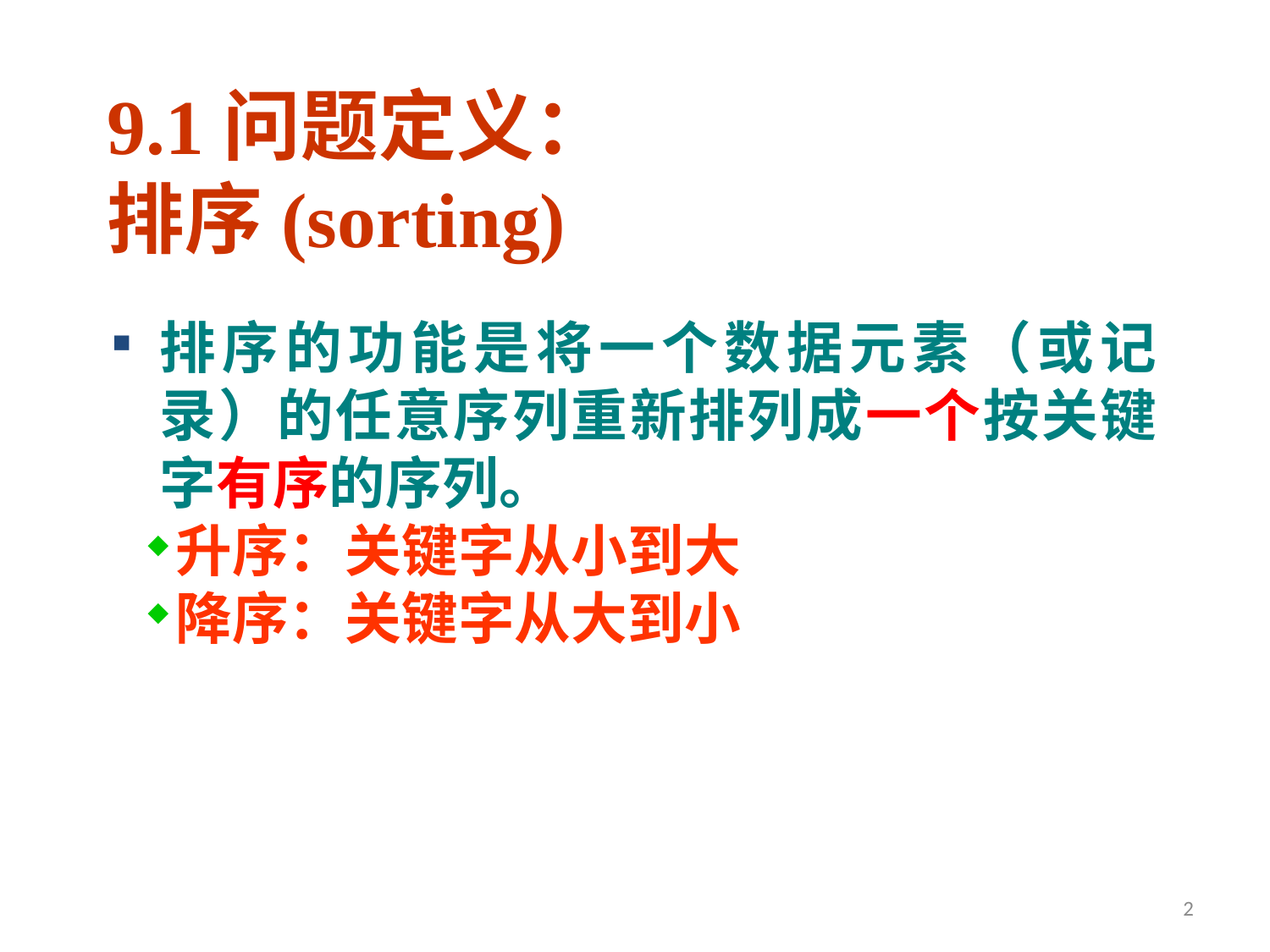

9.1问题定义：
排序(sorting)
排序的功能是将一个数据元素（或记录）的任意序列重新排列成一个按关键字有序的序列。
升序：关键字从小到大
降序：关键字从大到小

2